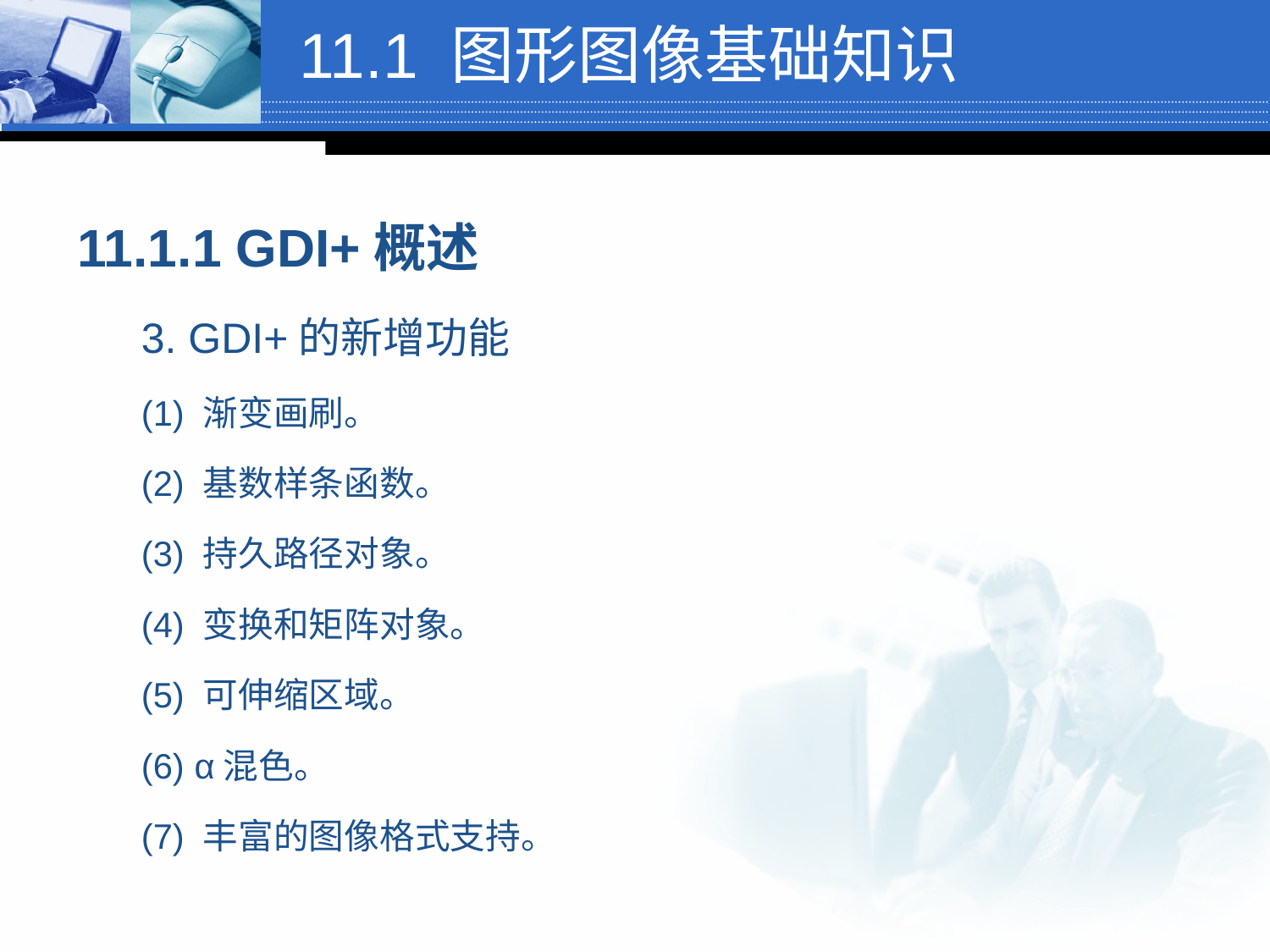

# 11.1 图形图像基础知识
11.1.1 GDI+概述
3. GDI+的新增功能
(1) 渐变画刷。
(2) 基数样条函数。
(3) 持久路径对象。
(4) 变换和矩阵对象。
(5) 可伸缩区域。
(6) α混色。
(7) 丰富的图像格式支持。